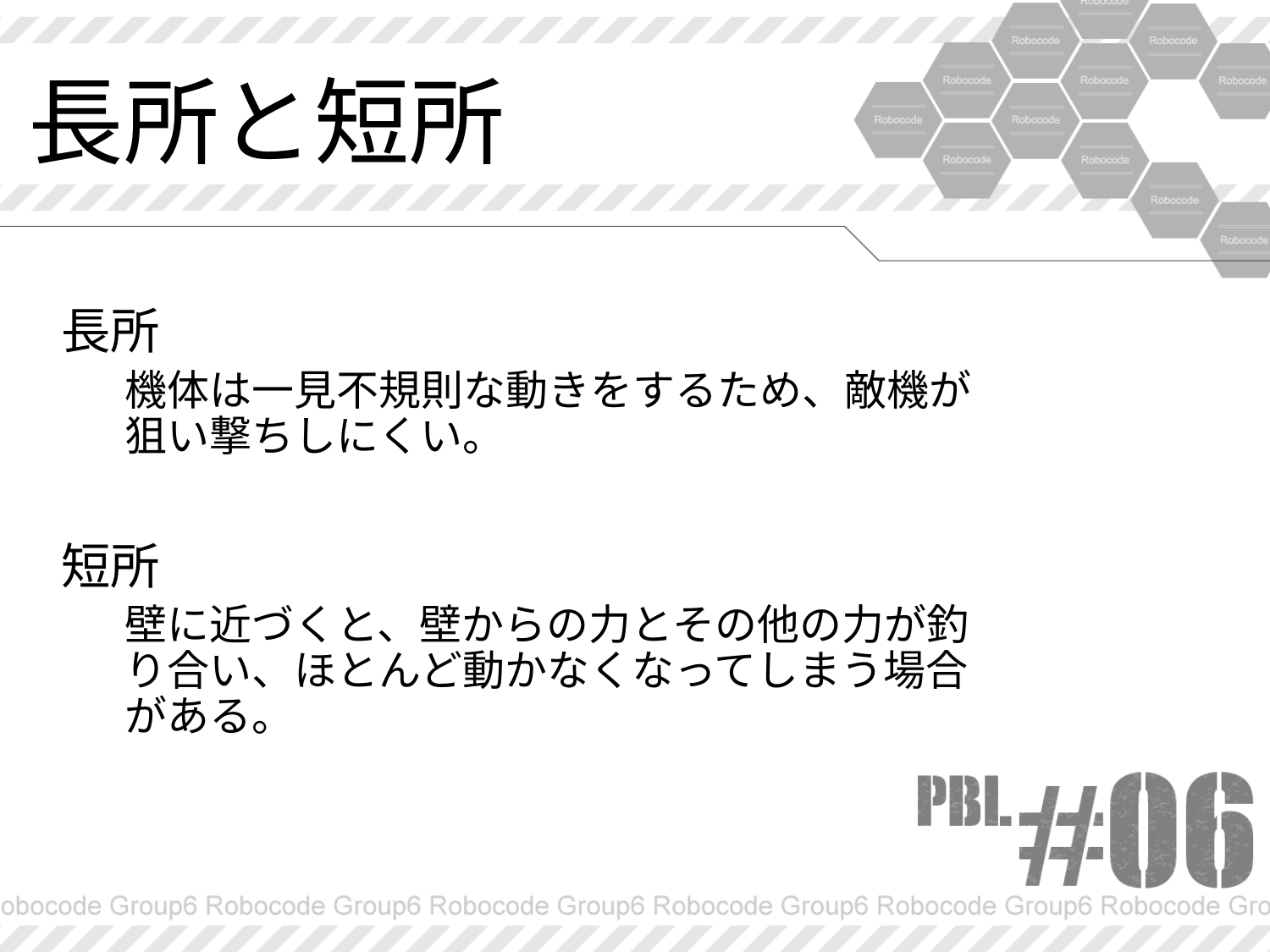

# 長所と短所
長所
機体は一見不規則な動きをするため、敵機が狙い撃ちしにくい。

短所
壁に近づくと、壁からの力とその他の力が釣り合い、ほとんど動かなくなってしまう場合がある。